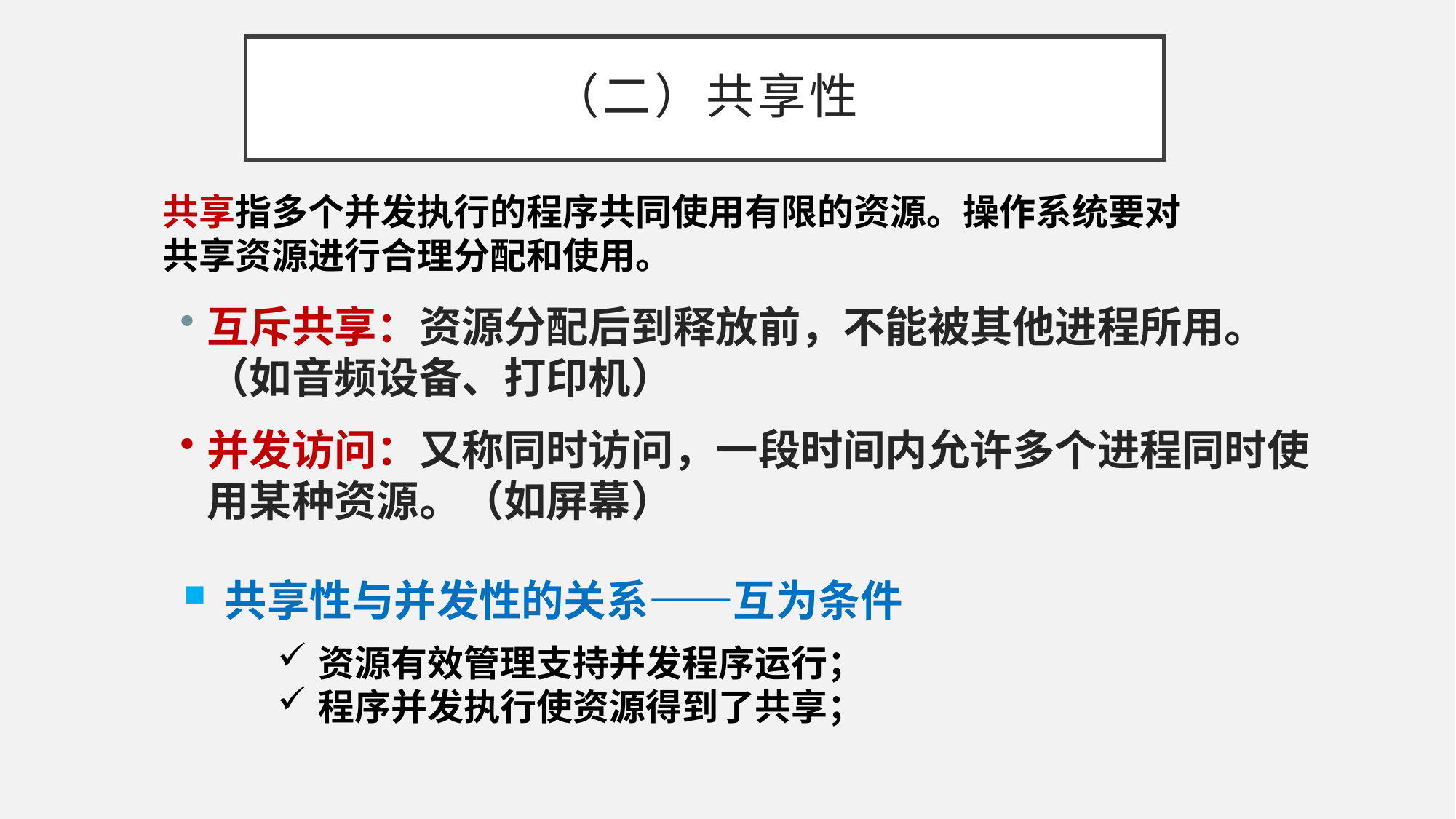

# （二）共享性
共享指多个并发执行的程序共同使用有限的资源。操作系统要对共享资源进行合理分配和使用。
互斥共享：资源分配后到释放前，不能被其他进程所用。（如音频设备、打印机）
并发访问：又称同时访问，一段时间内允许多个进程同时使用某种资源。（如屏幕）
共享性与并发性的关系——互为条件
资源有效管理支持并发程序运行；
程序并发执行使资源得到了共享；